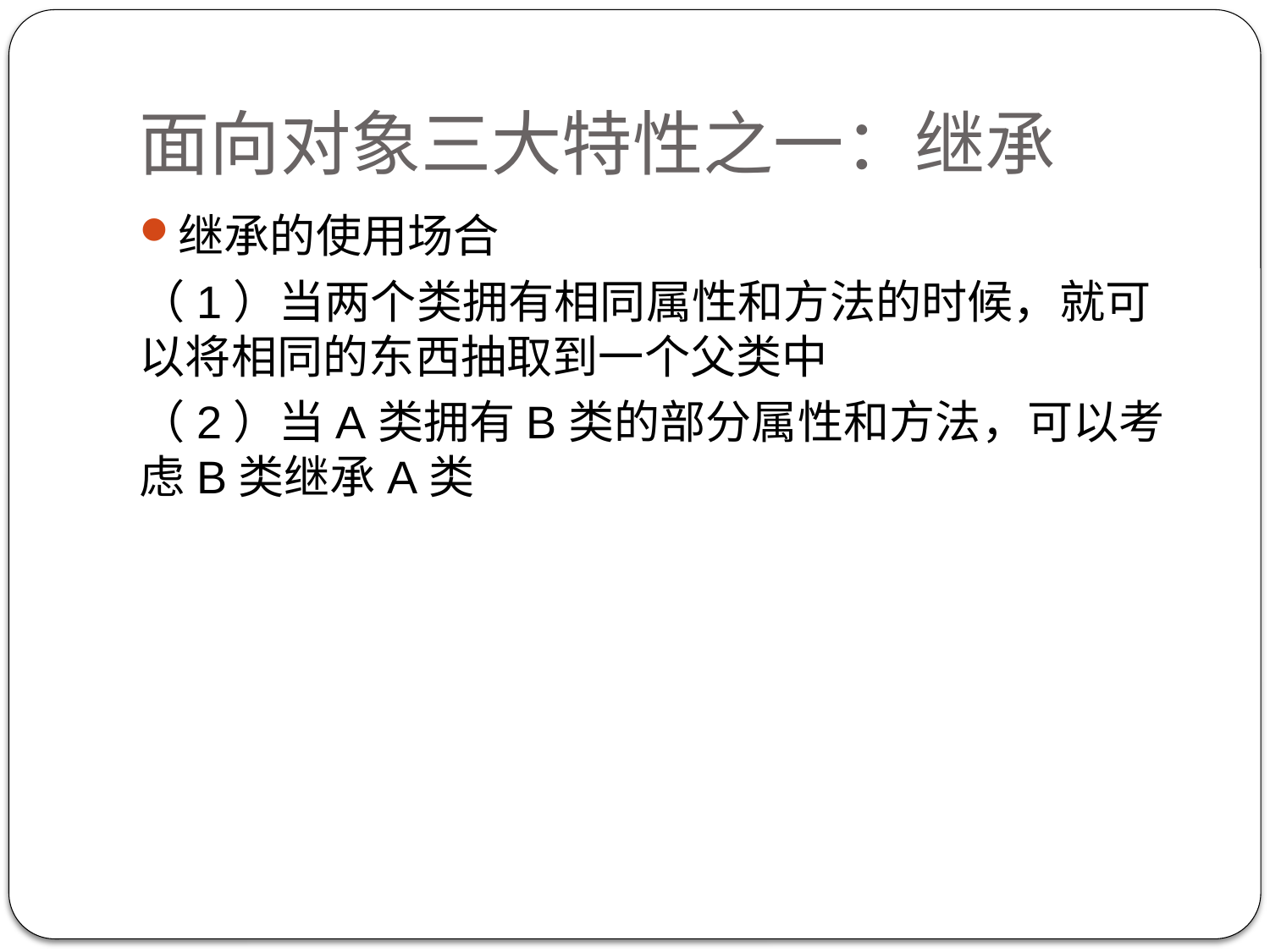

# 面向对象三大特性之一：继承
继承的使用场合
（1）当两个类拥有相同属性和方法的时候，就可以将相同的东西抽取到一个父类中
（2）当A类拥有B类的部分属性和方法，可以考虑B类继承A类